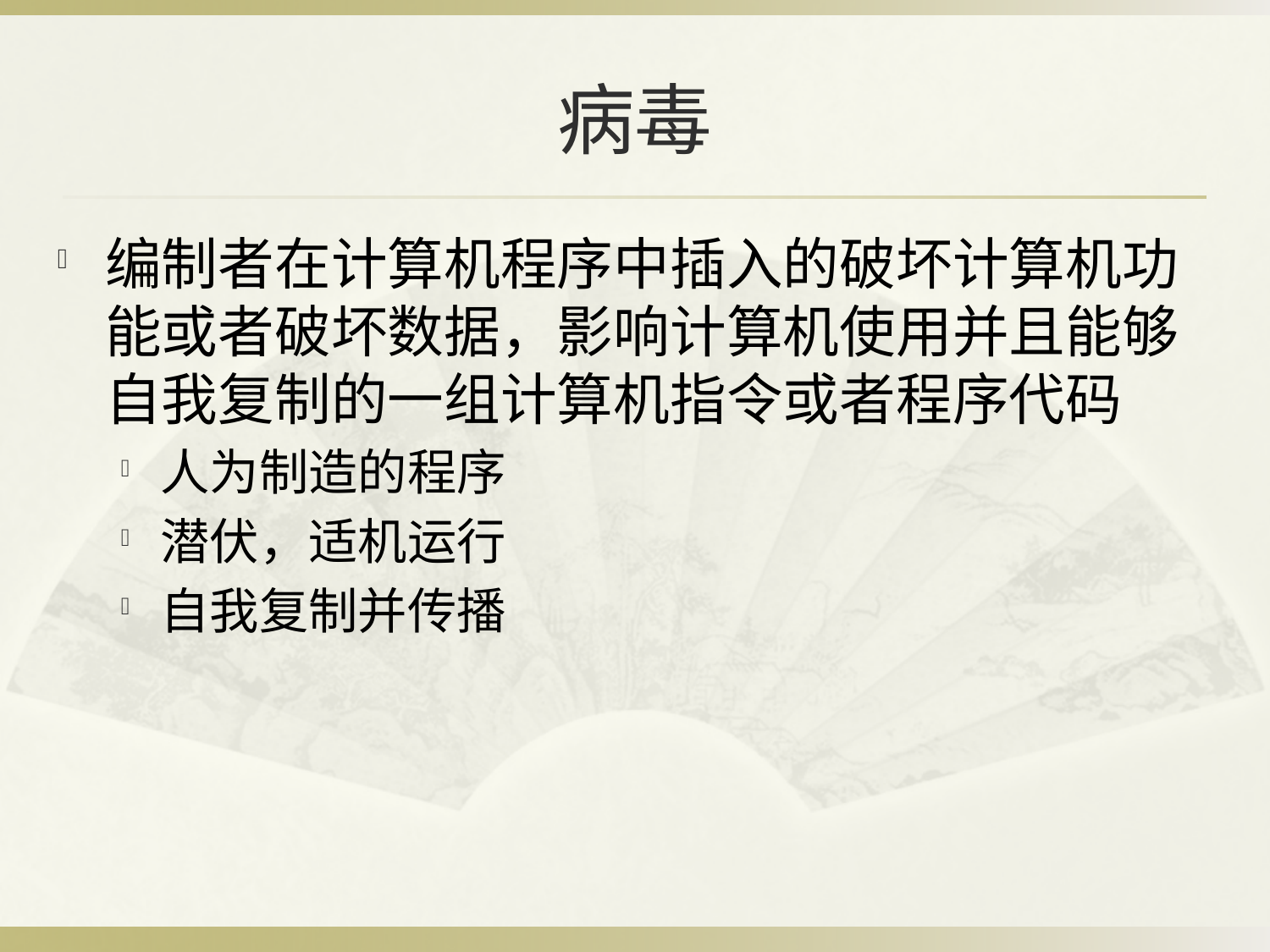

# 病毒
编制者在计算机程序中插入的破坏计算机功能或者破坏数据，影响计算机使用并且能够自我复制的一组计算机指令或者程序代码
人为制造的程序
潜伏，适机运行
自我复制并传播